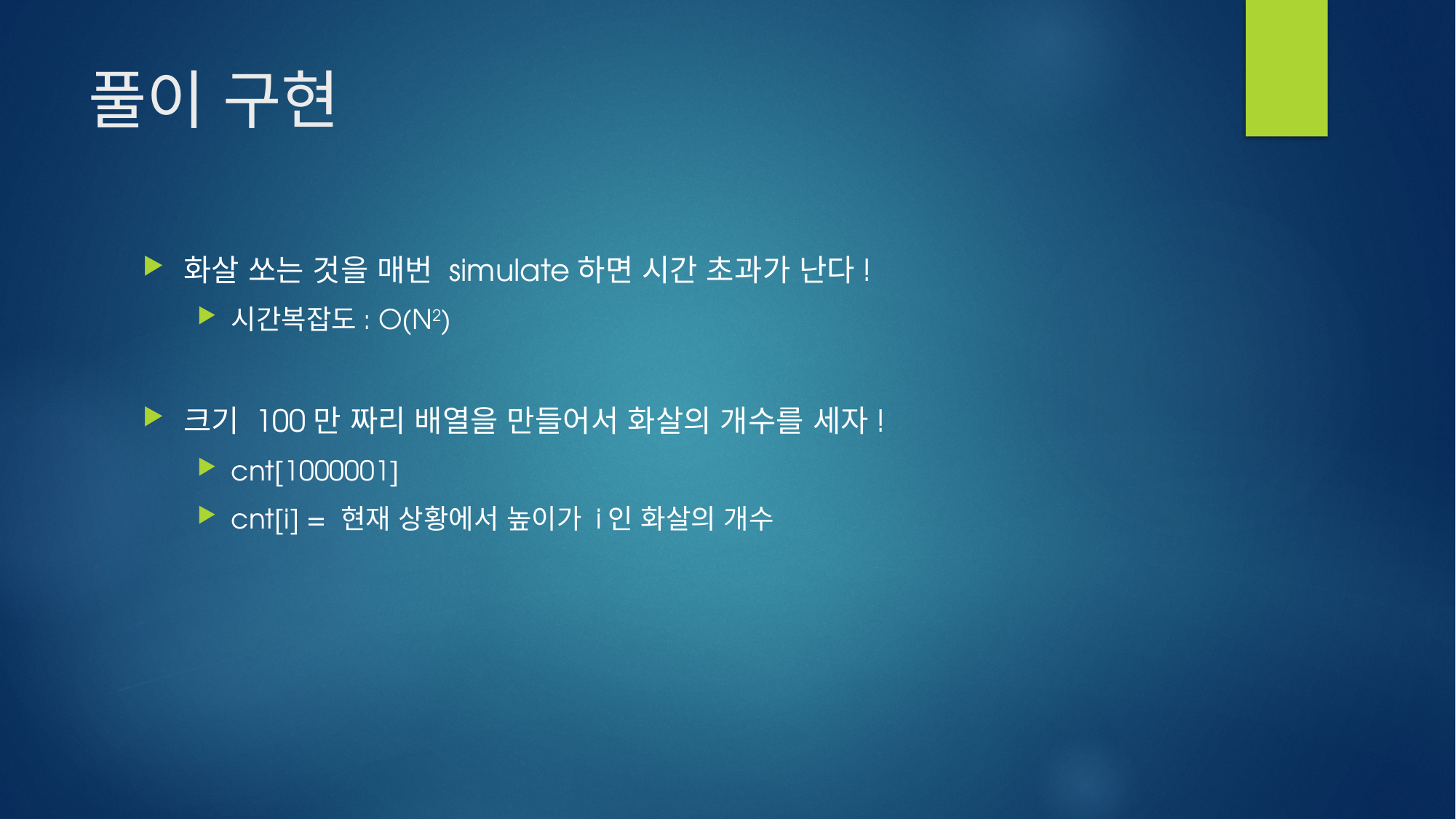

# 풀이 구현
화살 쏘는 것을 매번 simulate하면 시간 초과가 난다!
시간복잡도: O(N2)

크기 100만 짜리 배열을 만들어서 화살의 개수를 세자!
cnt[1000001]
cnt[i] = 현재 상황에서 높이가 i인 화살의 개수